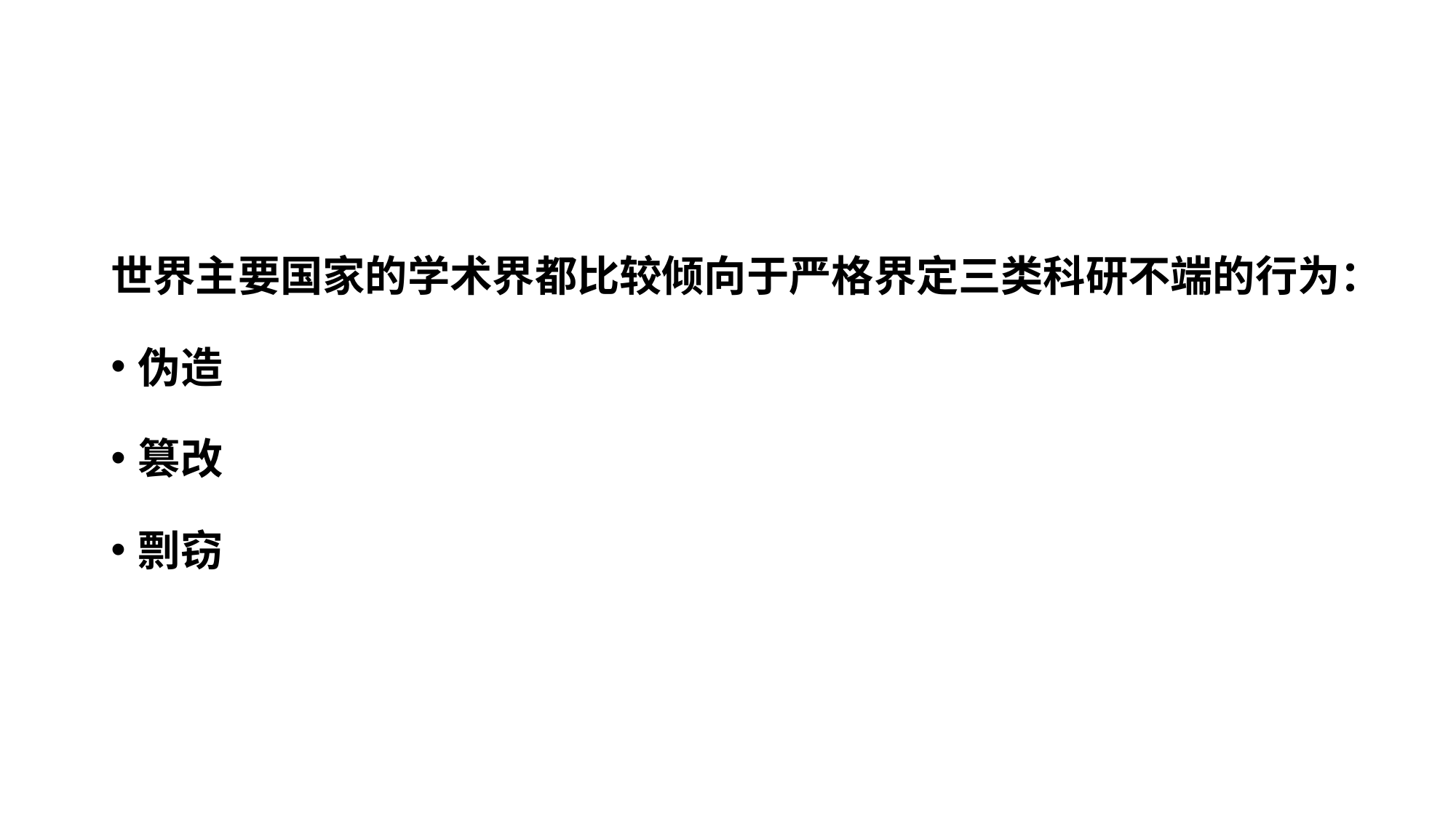

#
世界主要国家的学术界都比较倾向于严格界定三类科研不端的行为：
伪造
篡改
剽窃